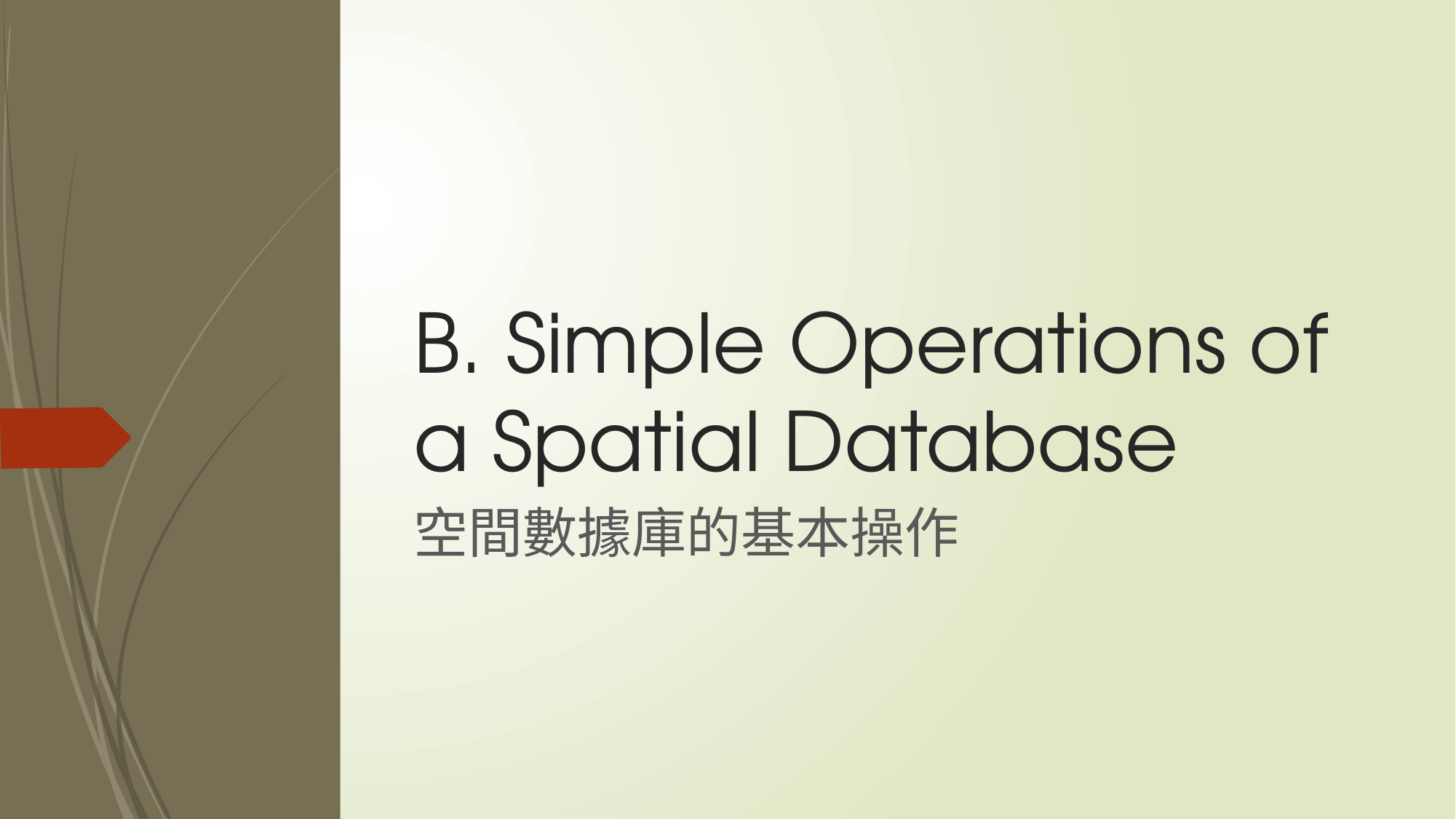

# B. Simple Operations of a Spatial Database

空間數據庫的基本操作